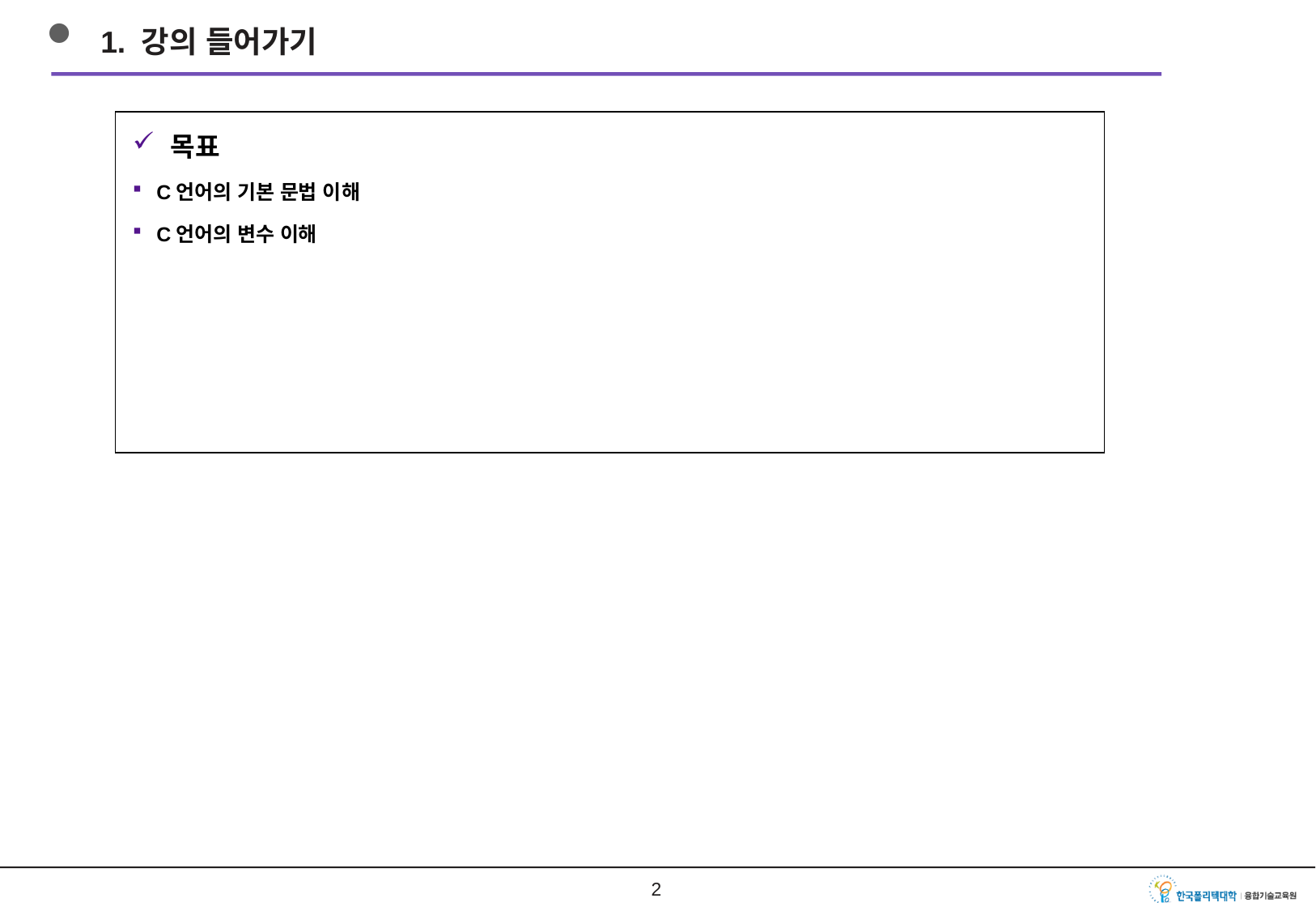

1. 강의 들어가기
목표
C언어의 기본 문법 이해
C언어의 변수 이해
2